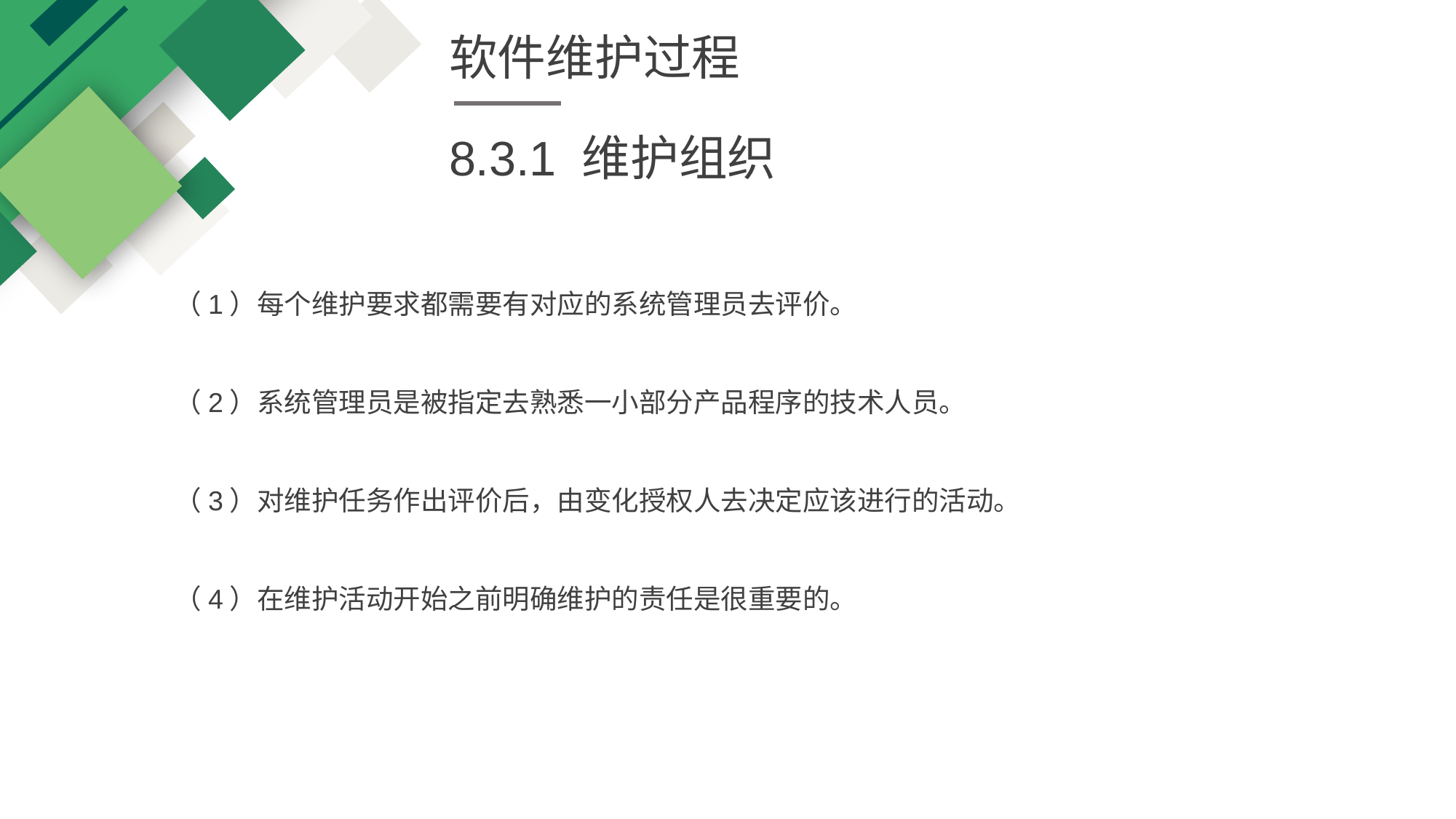

软件维护过程
8.3.1 维护组织
（1）每个维护要求都需要有对应的系统管理员去评价。

（2）系统管理员是被指定去熟悉一小部分产品程序的技术人员。

（3）对维护任务作出评价后，由变化授权人去决定应该进行的活动。

（4）在维护活动开始之前明确维护的责任是很重要的。